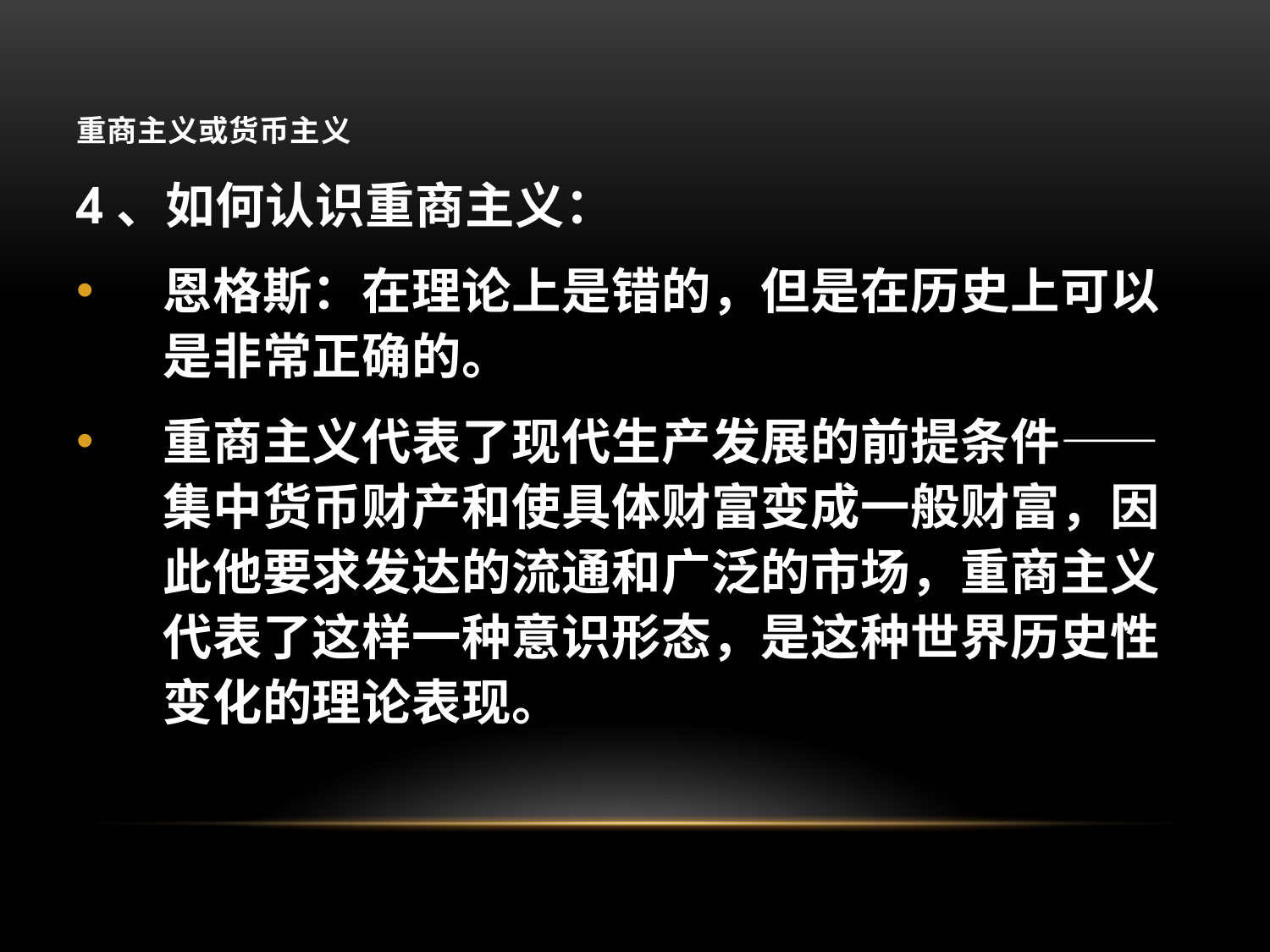

重商主义或货币主义
4、如何认识重商主义：
恩格斯：在理论上是错的，但是在历史上可以是非常正确的。
重商主义代表了现代生产发展的前提条件——集中货币财产和使具体财富变成一般财富，因此他要求发达的流通和广泛的市场，重商主义代表了这样一种意识形态，是这种世界历史性变化的理论表现。